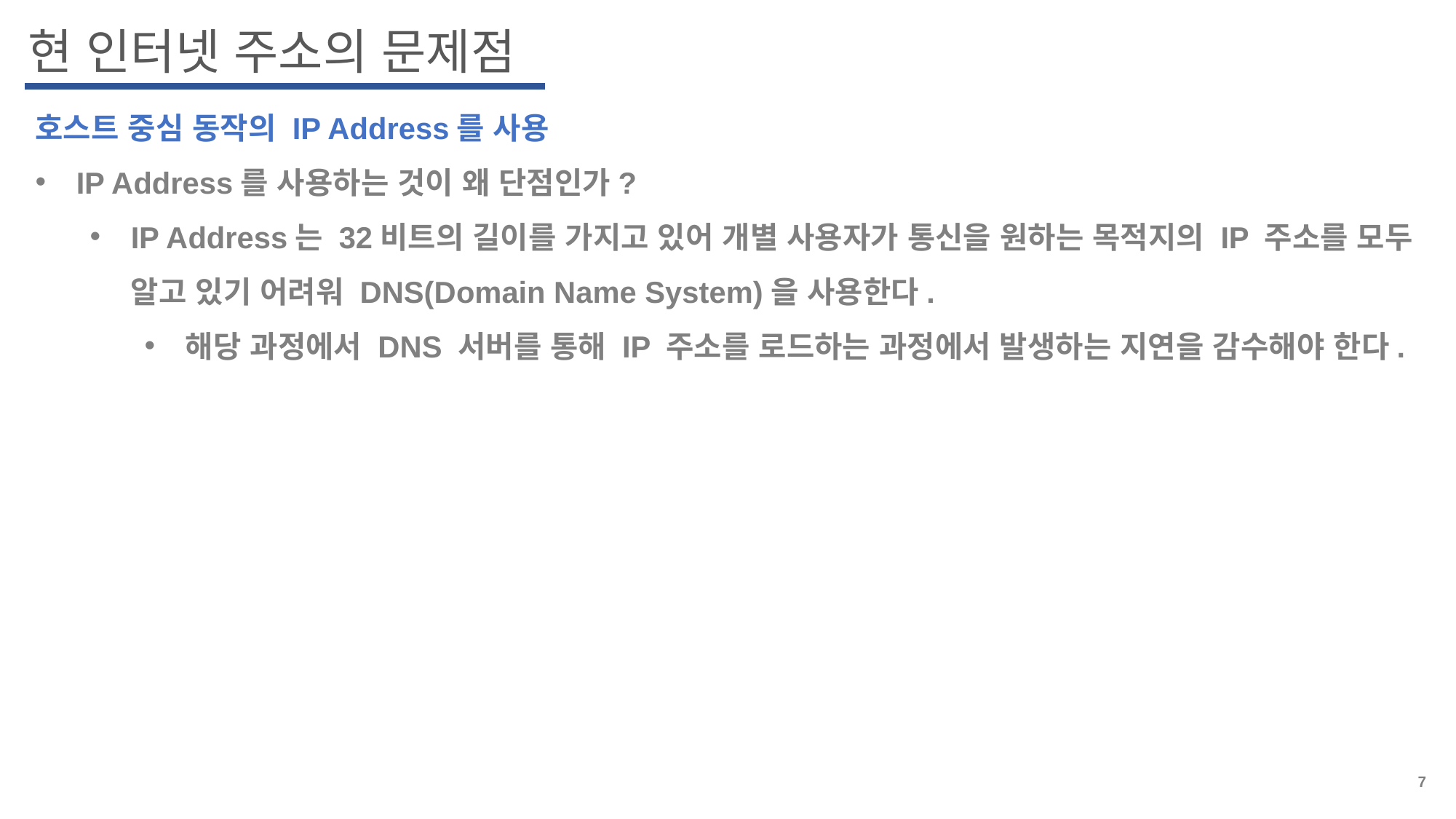

현 인터넷 주소의 문제점
호스트 중심 동작의 IP Address를 사용
IP Address를 사용하는 것이 왜 단점인가?
IP Address는 32비트의 길이를 가지고 있어 개별 사용자가 통신을 원하는 목적지의 IP 주소를 모두 알고 있기 어려워 DNS(Domain Name System)을 사용한다.
해당 과정에서 DNS 서버를 통해 IP 주소를 로드하는 과정에서 발생하는 지연을 감수해야 한다.
7